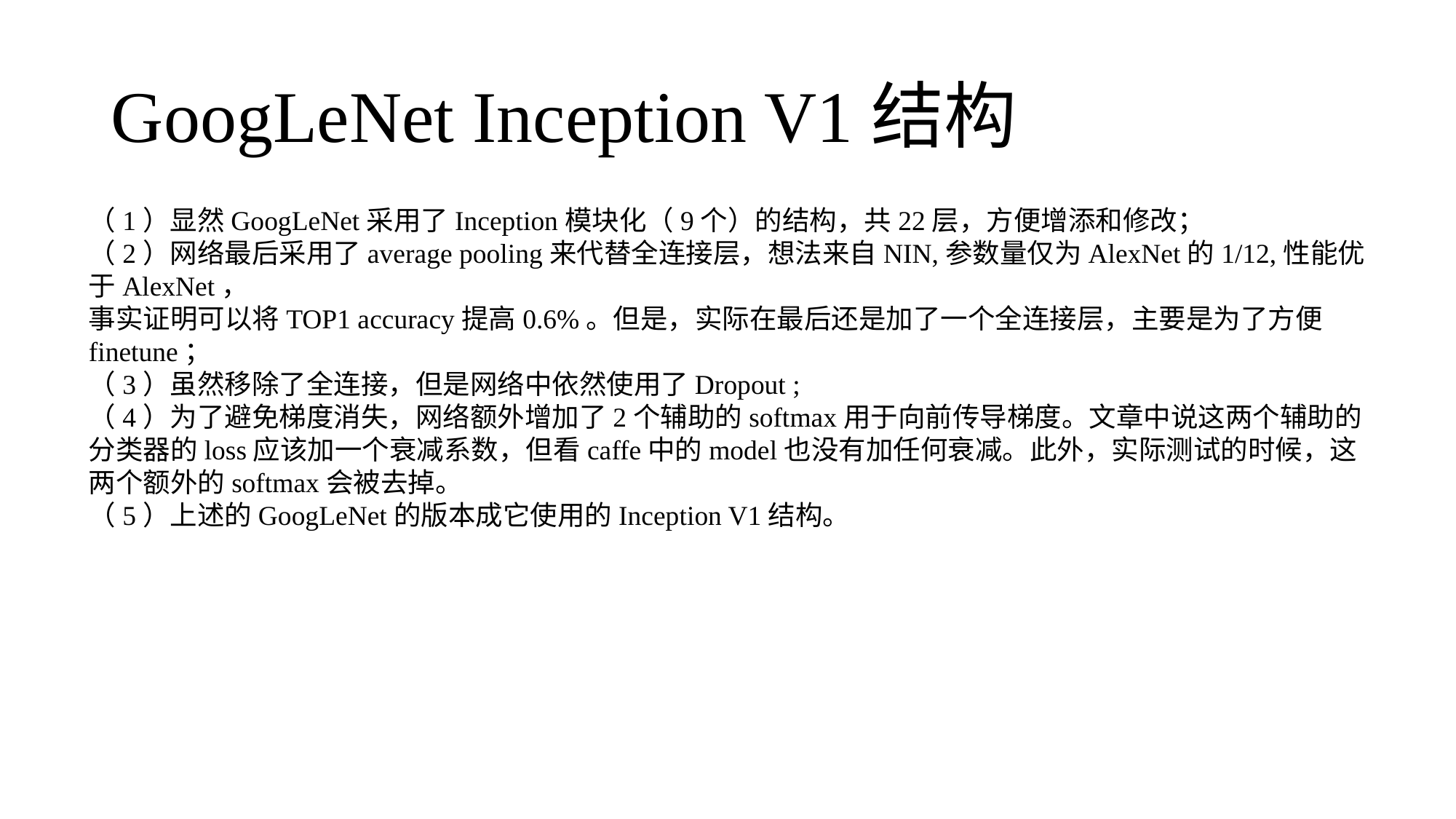

GoogLeNet Inception V1结构
（1）显然GoogLeNet采用了Inception模块化（9个）的结构，共22层，方便增添和修改；
（2）网络最后采用了average pooling来代替全连接层，想法来自NIN,参数量仅为AlexNet的1/12,性能优于AlexNet，
事实证明可以将TOP1 accuracy提高0.6%。但是，实际在最后还是加了一个全连接层，主要是为了方便finetune；
（3）虽然移除了全连接，但是网络中依然使用了Dropout ;
（4）为了避免梯度消失，网络额外增加了2个辅助的softmax用于向前传导梯度。文章中说这两个辅助的分类器的loss应该加一个衰减系数，但看caffe中的model也没有加任何衰减。此外，实际测试的时候，这两个额外的softmax会被去掉。
（5）上述的GoogLeNet的版本成它使用的Inception V1结构。